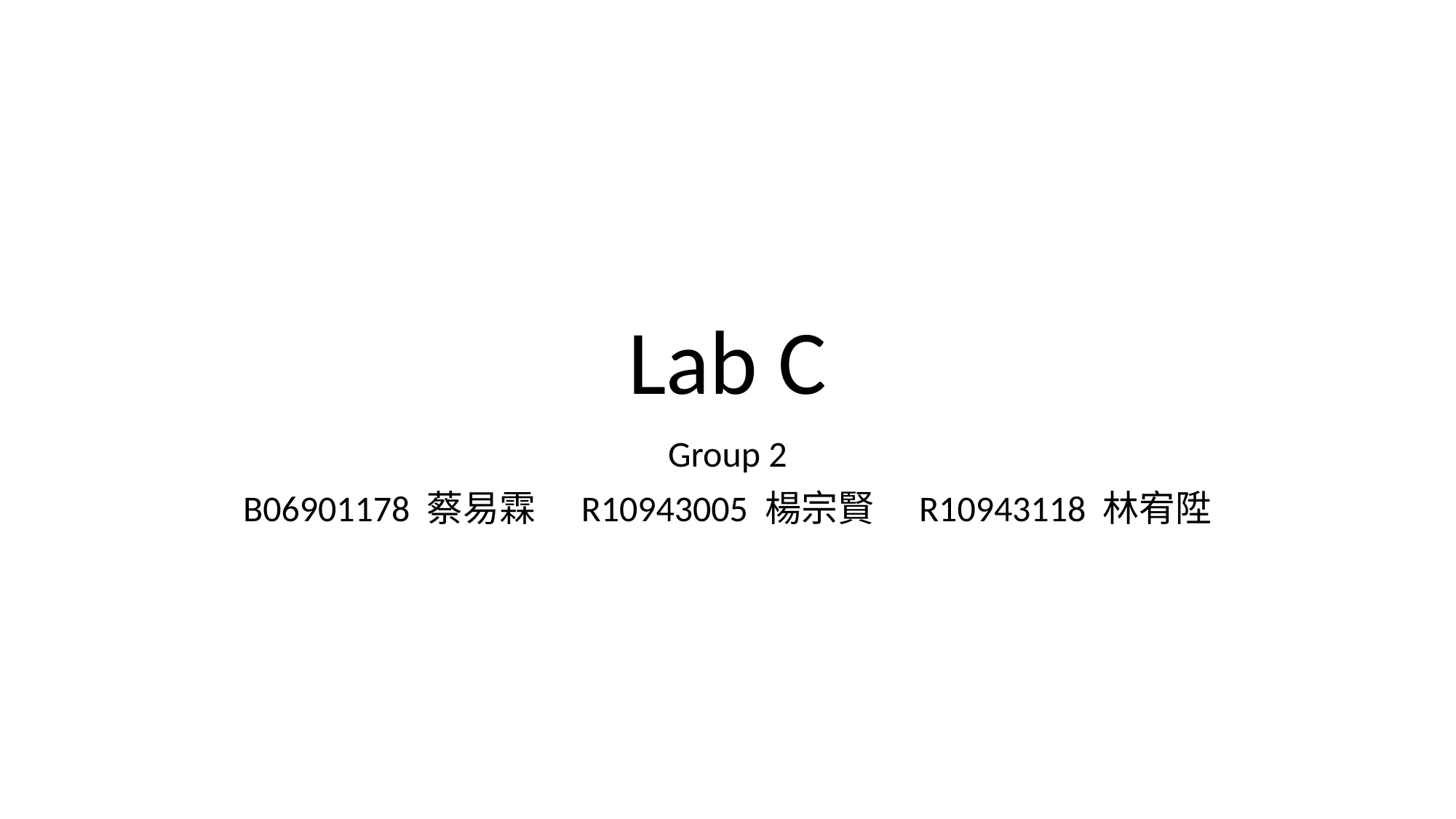

# Lab C
Group 2
B06901178 蔡易霖　R10943005 楊宗賢　R10943118 林宥陞